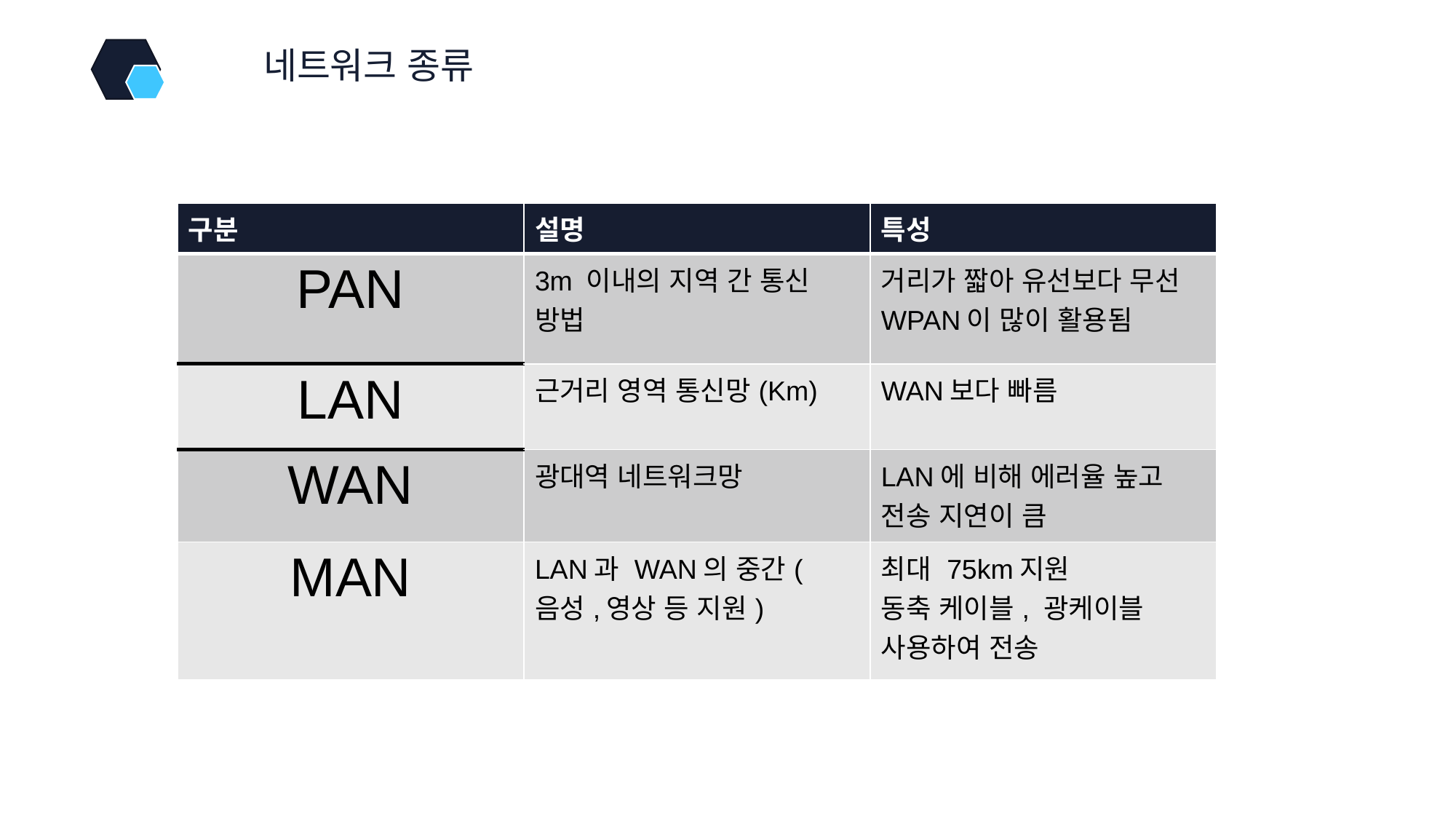

네트워크 종류

| 구분 | 설명 | 특성 |
| --- | --- | --- |
| PAN | 3m 이내의 지역 간 통신 방법 | 거리가 짧아 유선보다 무선 WPAN이 많이 활용됨 |
| LAN | 근거리 영역 통신망(Km) | WAN보다 빠름 |
| WAN | 광대역 네트워크망 | LAN에 비해 에러율 높고 전송 지연이 큼 |
| MAN | LAN과 WAN의 중간(음성,영상 등 지원) | 최대 75km지원 동축 케이블, 광케이블 사용하여 전송 |